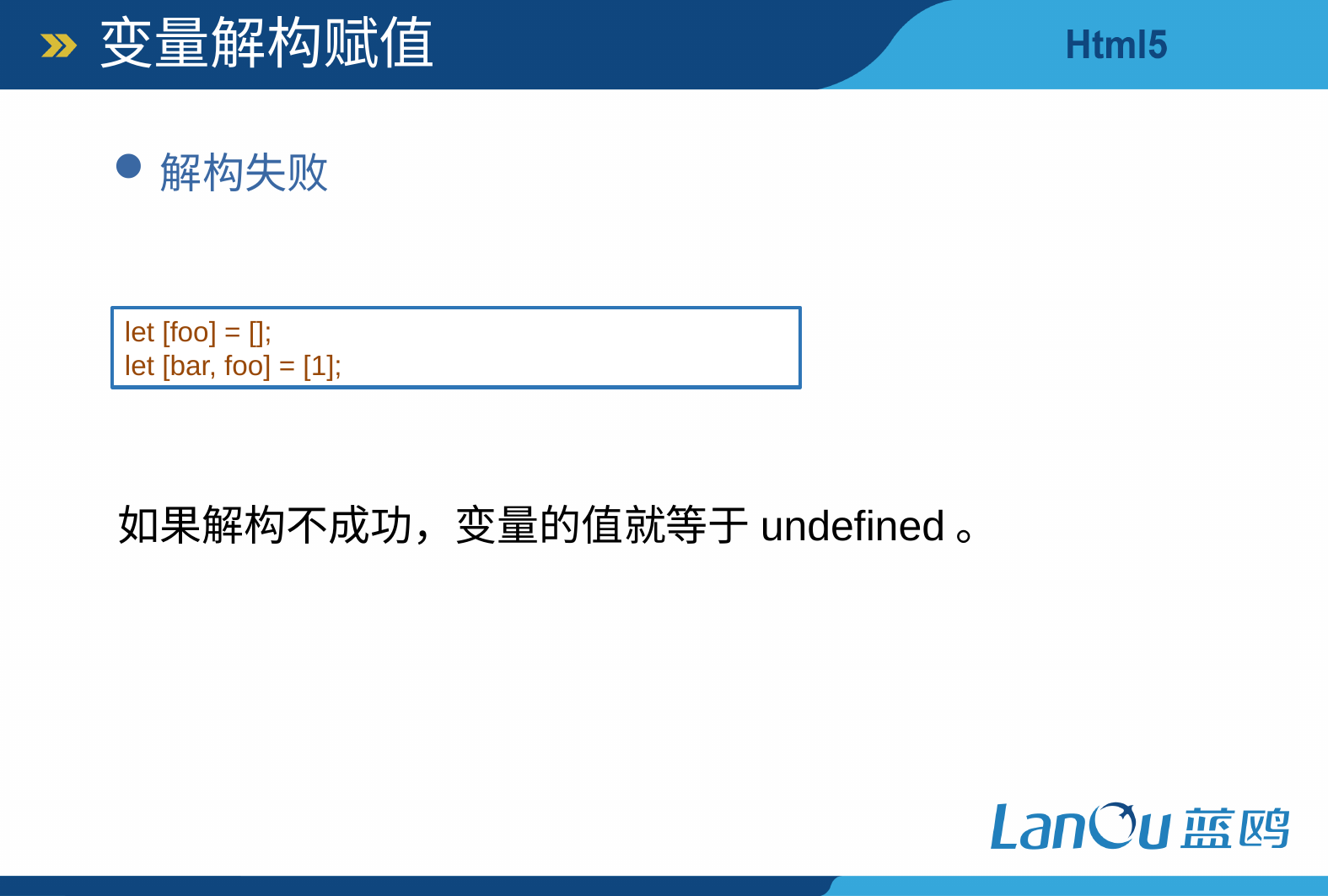

变量解构赋值
解构失败
let [foo] = [];
let [bar, foo] = [1];
如果解构不成功，变量的值就等于undefined。